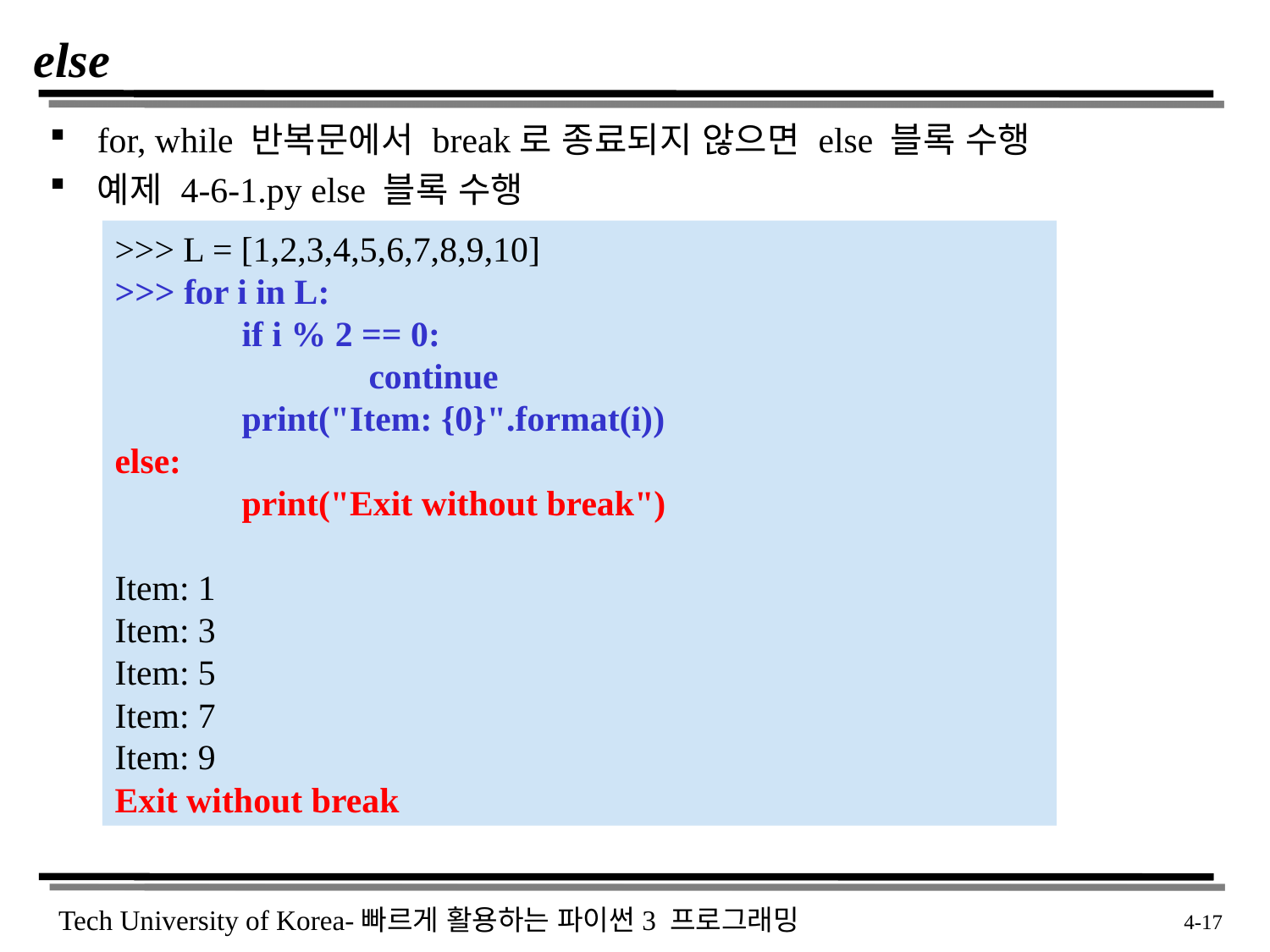

# else
for, while 반복문에서 break로 종료되지 않으면 else 블록 수행
예제 4-6-1.py else 블록 수행

>>> L = [1,2,3,4,5,6,7,8,9,10]
>>> for i in L:
	if i % 2 == 0:
		continue
	print("Item: {0}".format(i))
else:
	print("Exit without break")

Item: 1
Item: 3
Item: 5
Item: 7
Item: 9
Exit without break
 4-17